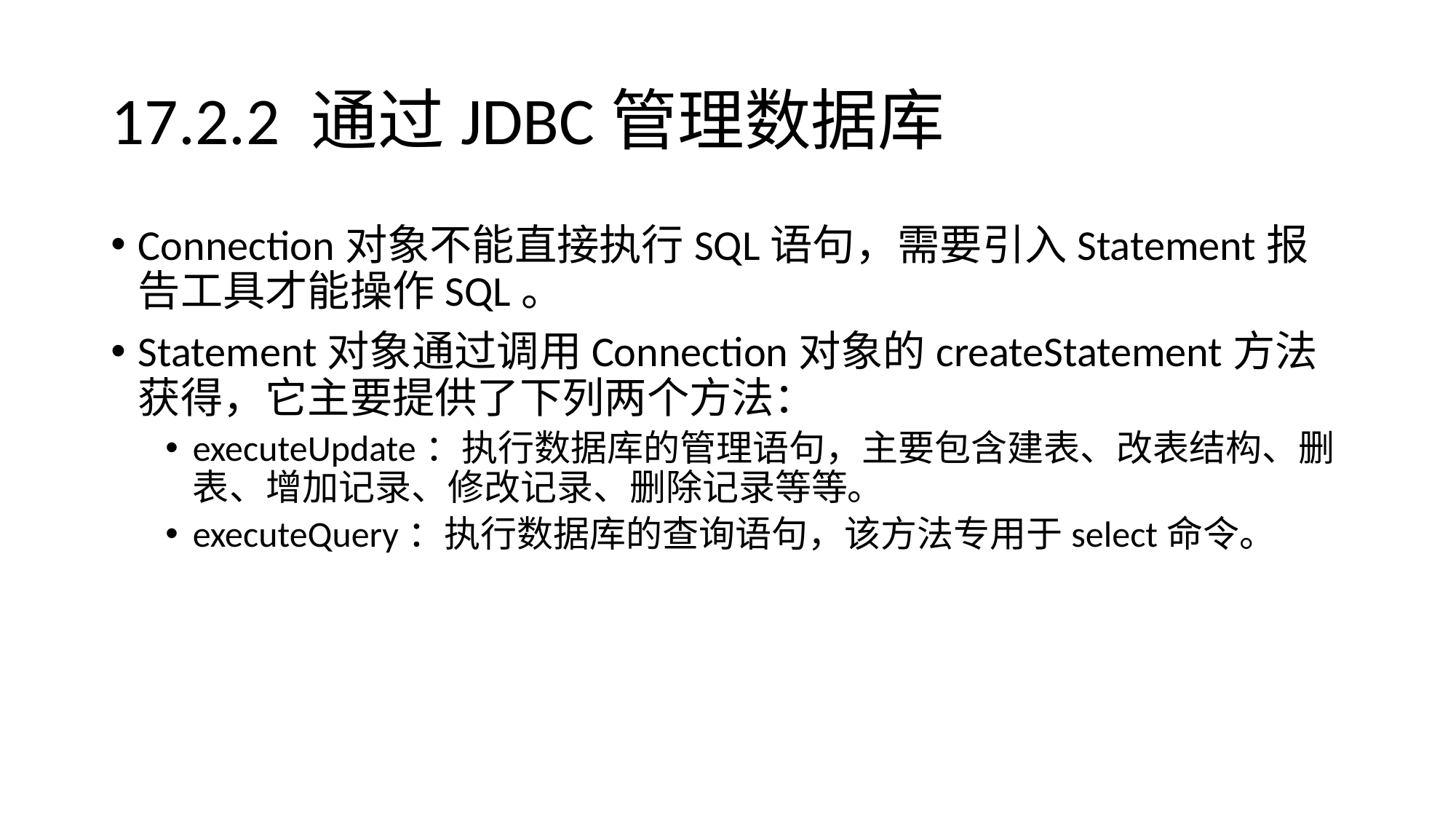

# 17.2.2 通过JDBC管理数据库
Connection对象不能直接执行SQL语句，需要引入Statement报告工具才能操作SQL。
Statement对象通过调用Connection对象的createStatement方法获得，它主要提供了下列两个方法：
executeUpdate：执行数据库的管理语句，主要包含建表、改表结构、删表、增加记录、修改记录、删除记录等等。
executeQuery：执行数据库的查询语句，该方法专用于select命令。